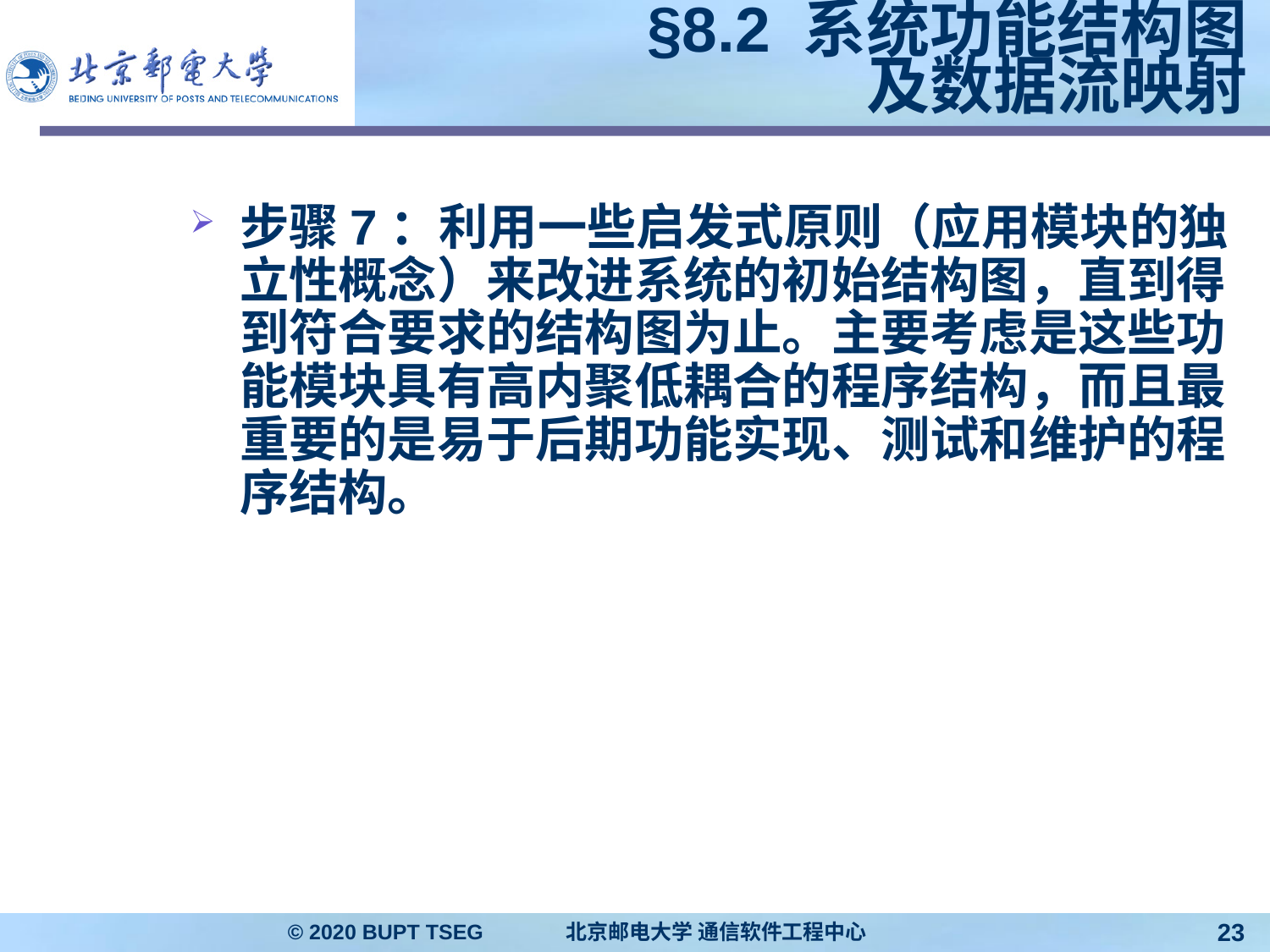

# §8.2 系统功能结构图 及数据流映射
步骤7：利用一些启发式原则（应用模块的独立性概念）来改进系统的初始结构图，直到得到符合要求的结构图为止。主要考虑是这些功能模块具有高内聚低耦合的程序结构，而且最重要的是易于后期功能实现、测试和维护的程序结构。
© 2020 BUPT TSEG             北京邮电大学 通信软件工程中心